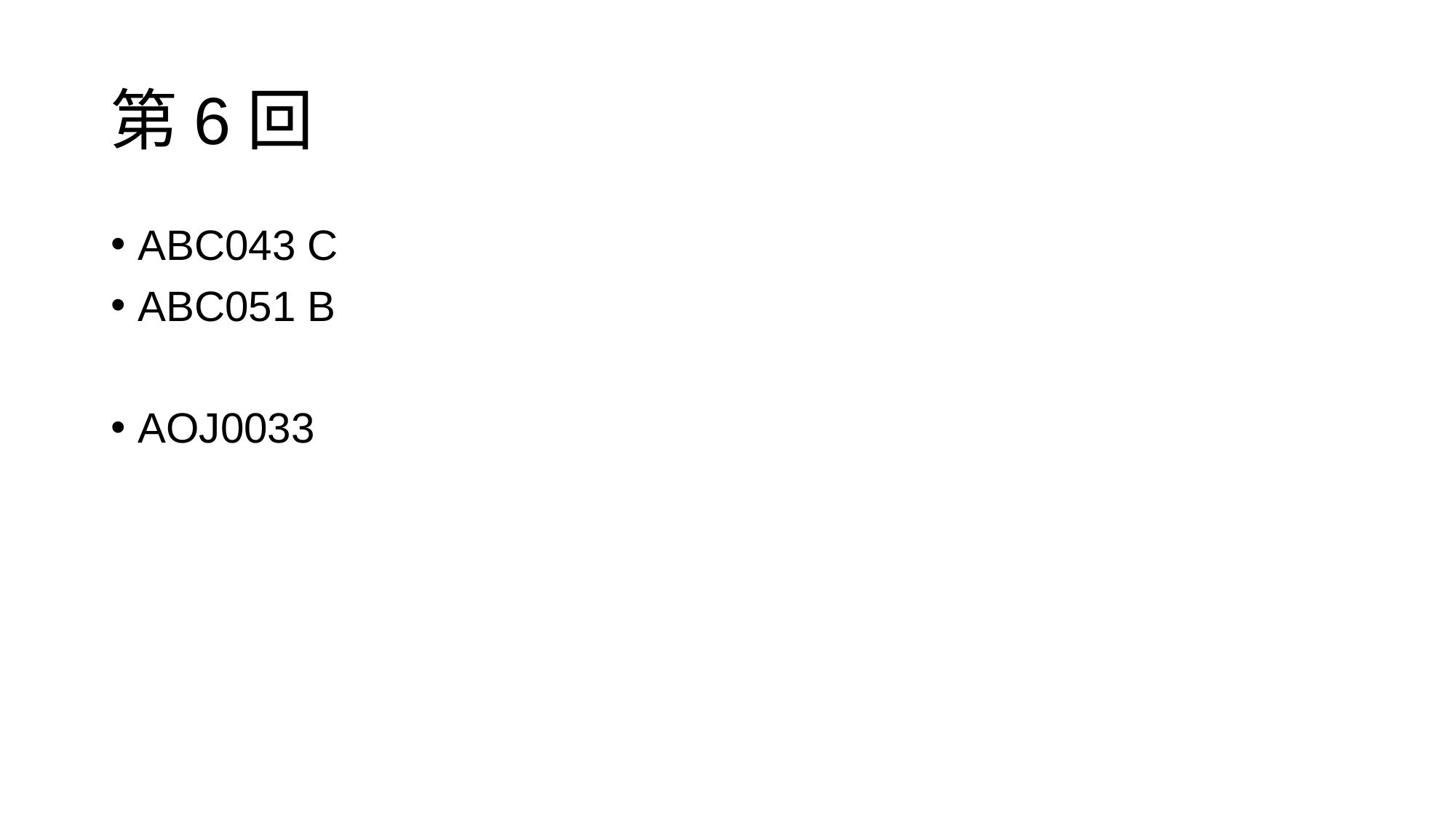

# 第6回
ABC043 C
ABC051 B

AOJ0033